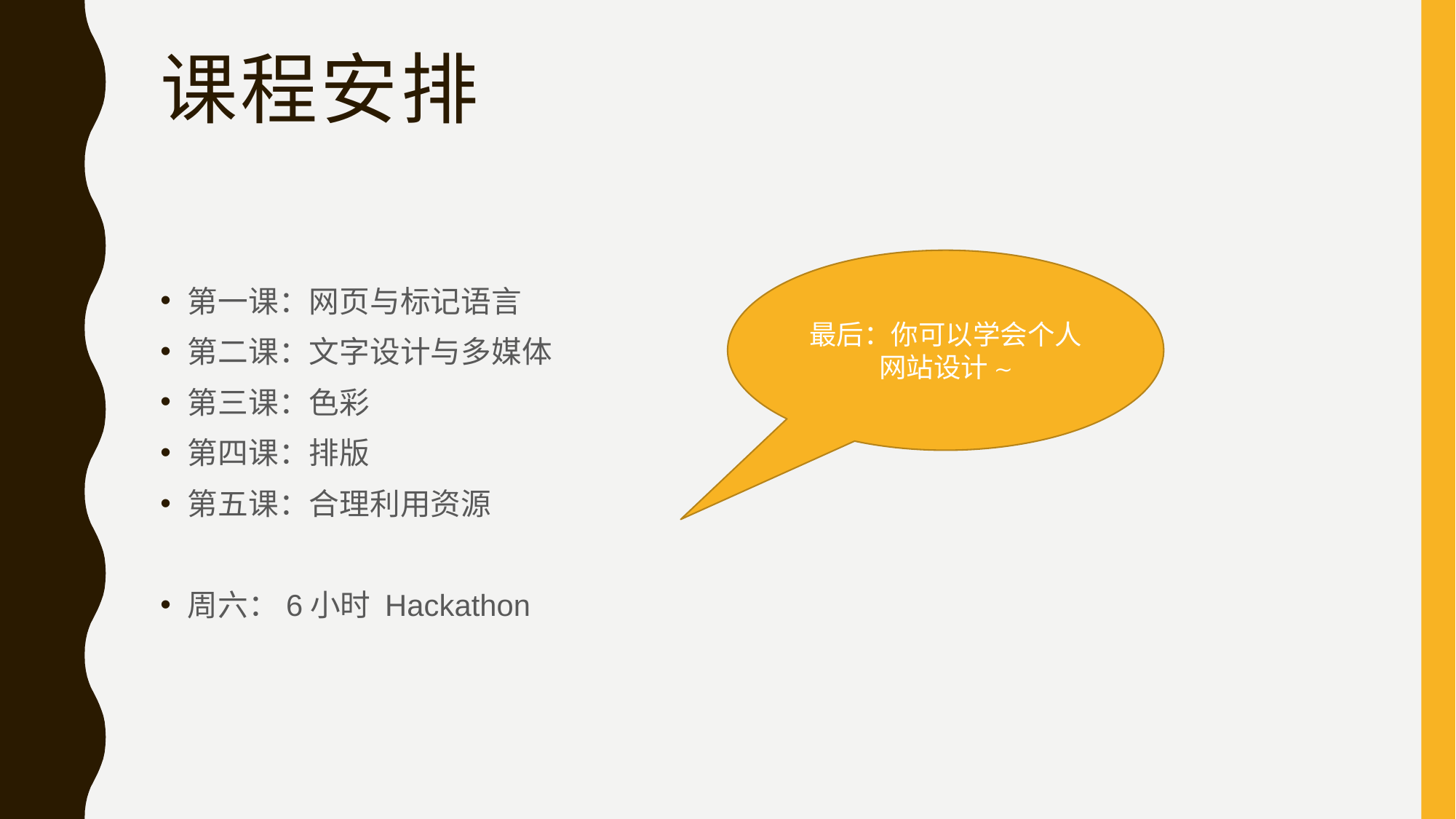

# 课程安排
最后：你可以学会个人网站设计~
第一课：网页与标记语言
第二课：文字设计与多媒体
第三课：色彩
第四课：排版
第五课：合理利用资源

周六：6小时 Hackathon